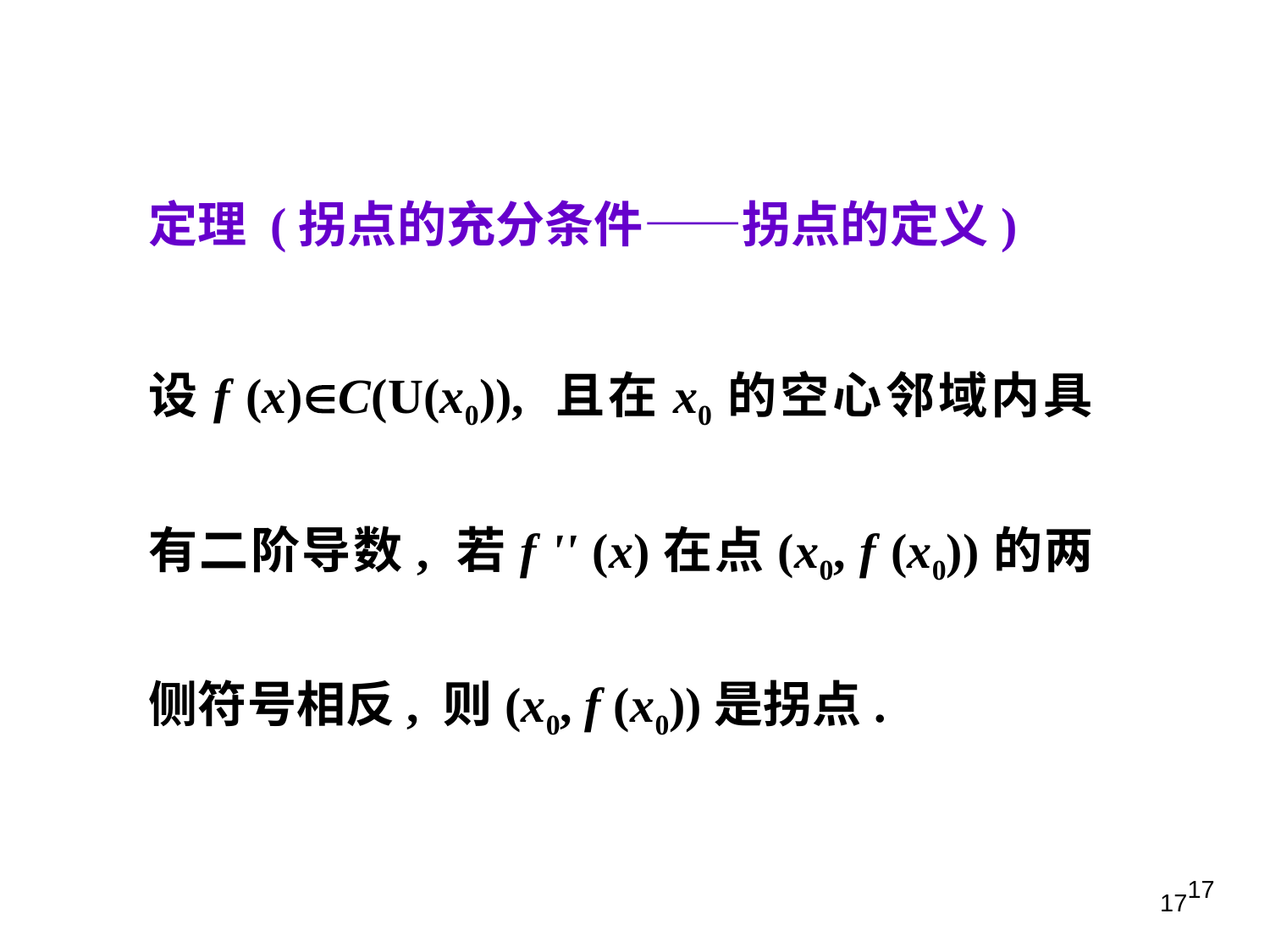

定理 (拐点的充分条件——拐点的定义)
设f (x)∈C(U(x0)), 且在x0的空心邻域内具有二阶导数, 若f '' (x)在点(x0, f (x0))的两侧符号相反, 则(x0, f (x0))是拐点.
17
17